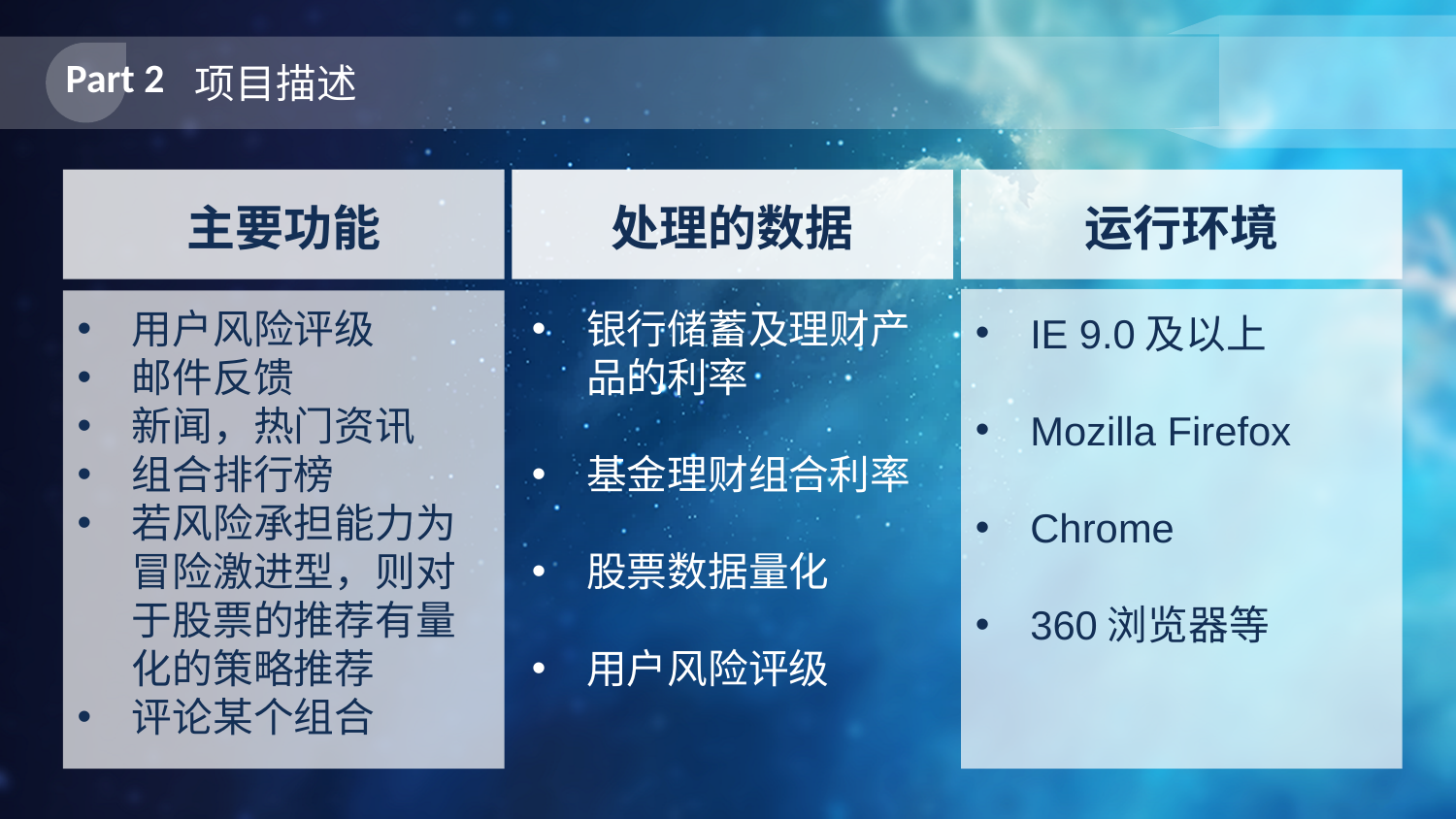

Part 2
项目描述

主要功能

用户风险评级
邮件反馈
新闻，热门资讯
组合排行榜
若风险承担能力为冒险激进型，则对于股票的推荐有量化的策略推荐
评论某个组合

处理的数据
银行储蓄及理财产品的利率

基金理财组合利率

股票数据量化

用户风险评级

运行环境

IE 9.0及以上

Mozilla Firefox

Chrome

360浏览器等